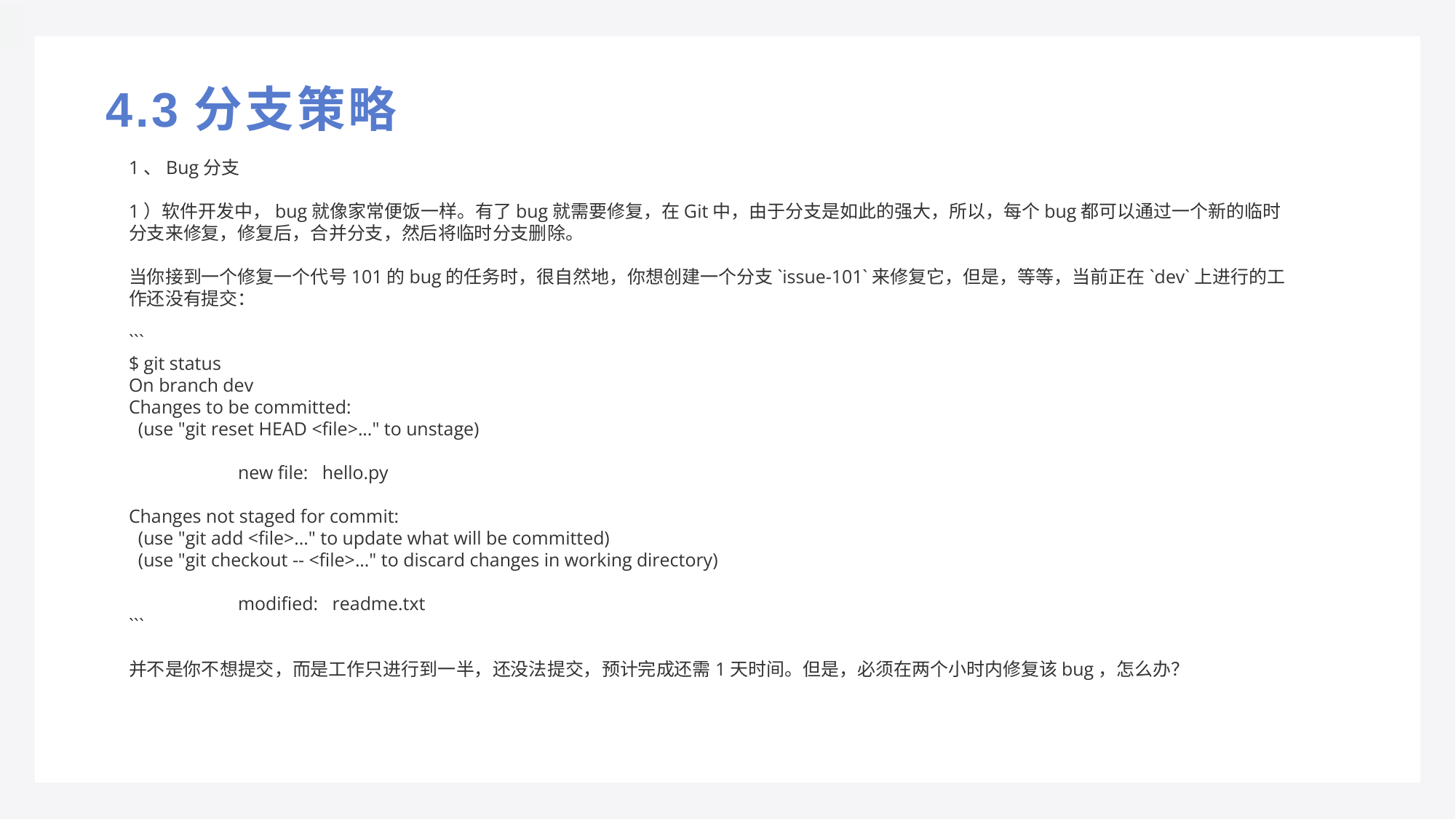

# 4.3分支策略

1、Bug分支

1）软件开发中，bug就像家常便饭一样。有了bug就需要修复，在Git中，由于分支是如此的强大，所以，每个bug都可以通过一个新的临时分支来修复，修复后，合并分支，然后将临时分支删除。

当你接到一个修复一个代号101的bug的任务时，很自然地，你想创建一个分支`issue-101`来修复它，但是，等等，当前正在`dev`上进行的工作还没有提交：

```
$ git status
On branch dev
Changes to be committed:
  (use "git reset HEAD <file>..." to unstage)

	new file:   hello.py

Changes not staged for commit:
  (use "git add <file>..." to update what will be committed)
  (use "git checkout -- <file>..." to discard changes in working directory)

	modified:   readme.txt
```

并不是你不想提交，而是工作只进行到一半，还没法提交，预计完成还需1天时间。但是，必须在两个小时内修复该bug，怎么办？